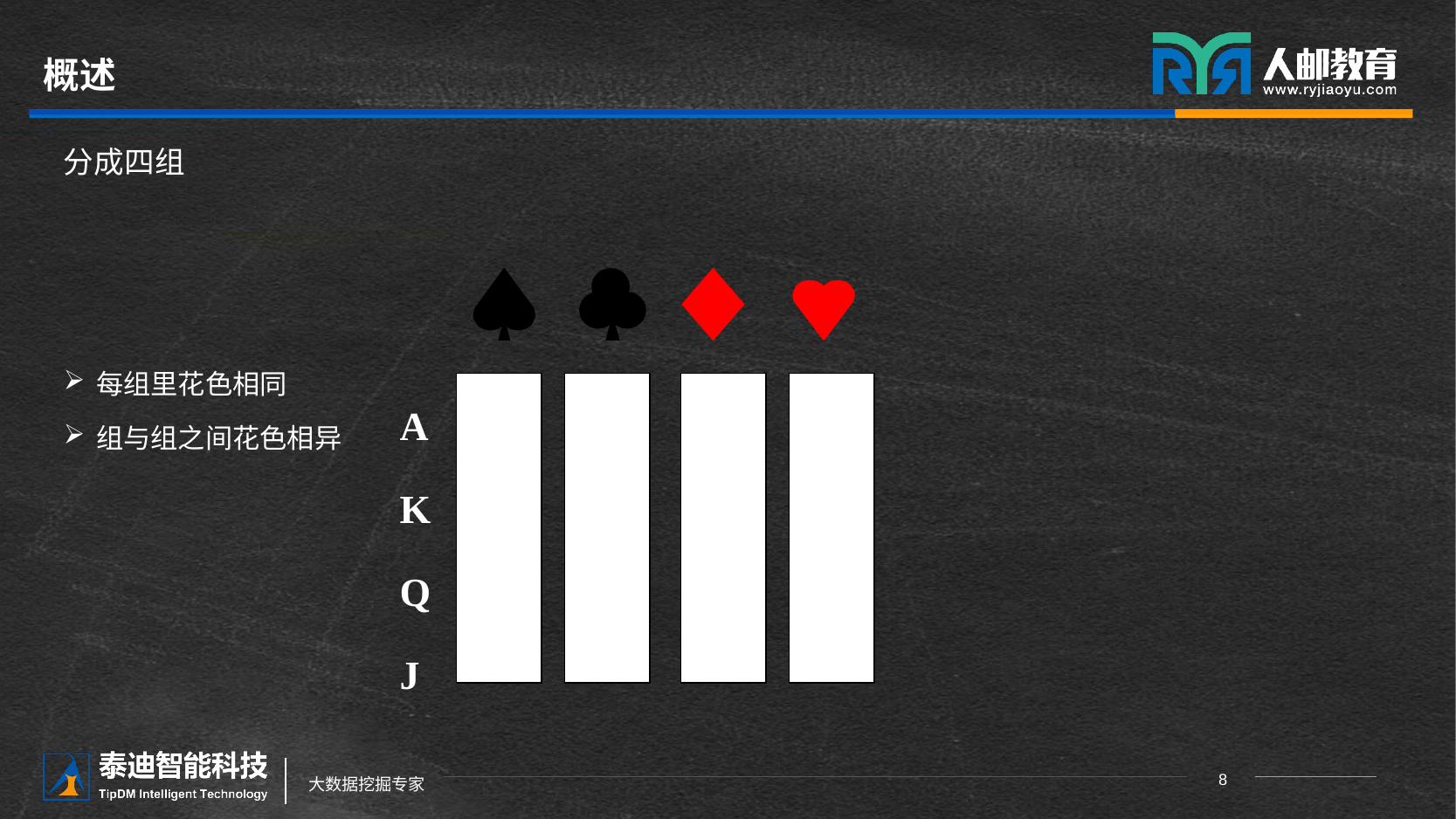

# 概述
分成四组

A

K

Q

J

每组里花色相同
组与组之间花色相异